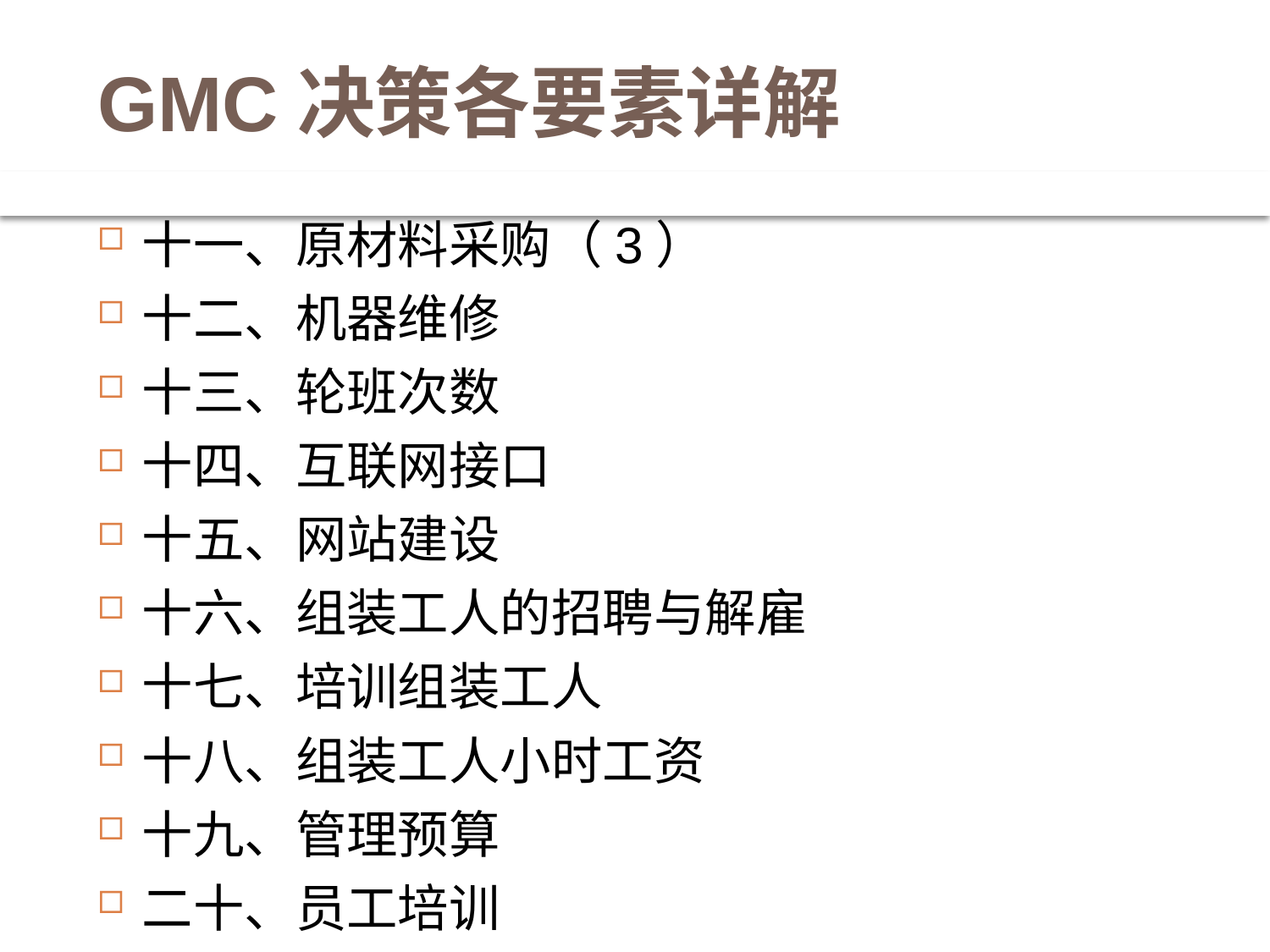

# GMC决策各要素详解
十一、原材料采购（3）
十二、机器维修
十三、轮班次数
十四、互联网接口
十五、网站建设
十六、组装工人的招聘与解雇
十七、培训组装工人
十八、组装工人小时工资
十九、管理预算
二十、员工培训